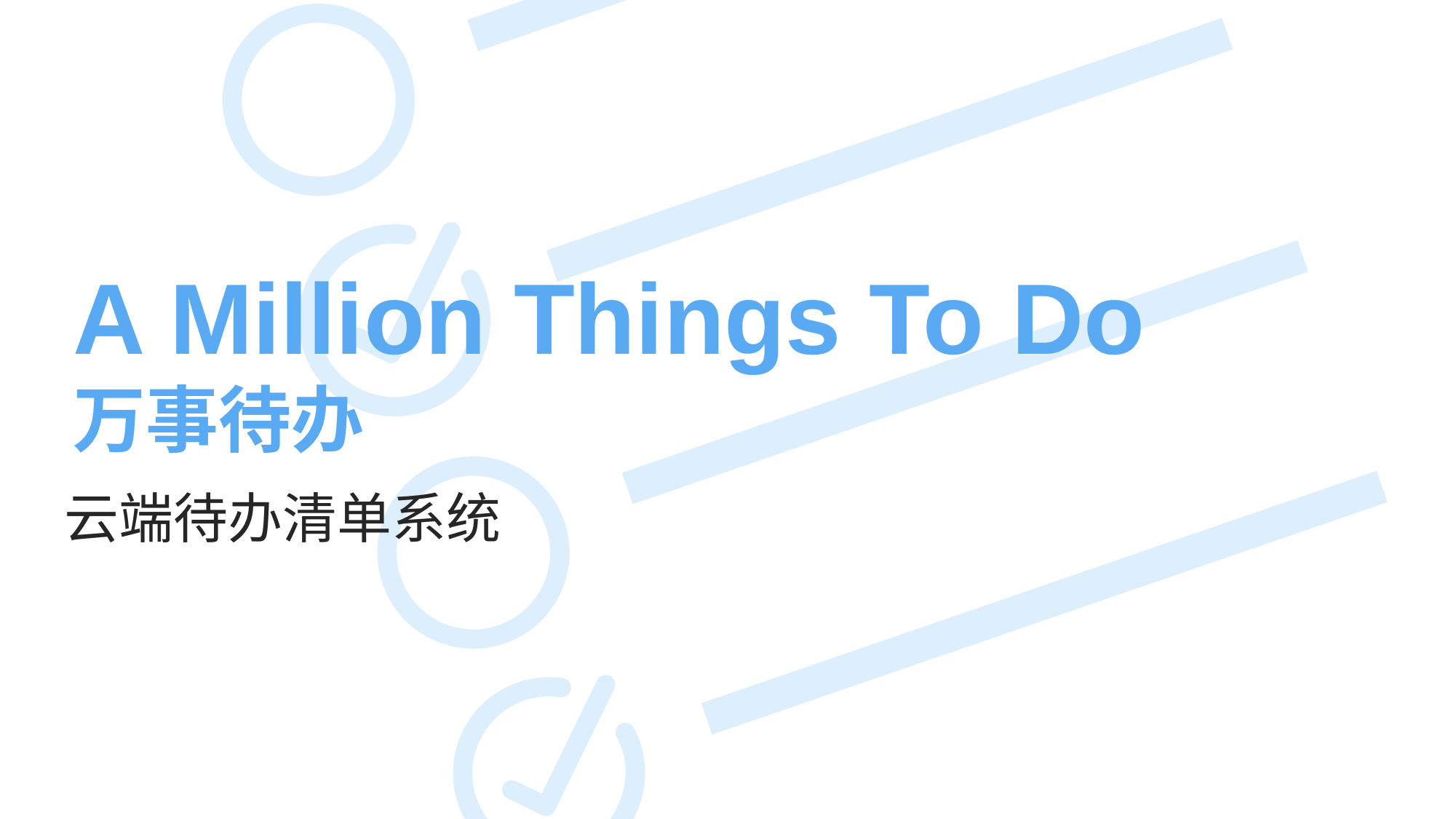

A Million Things To Do
万事待办

云端待办清单系统